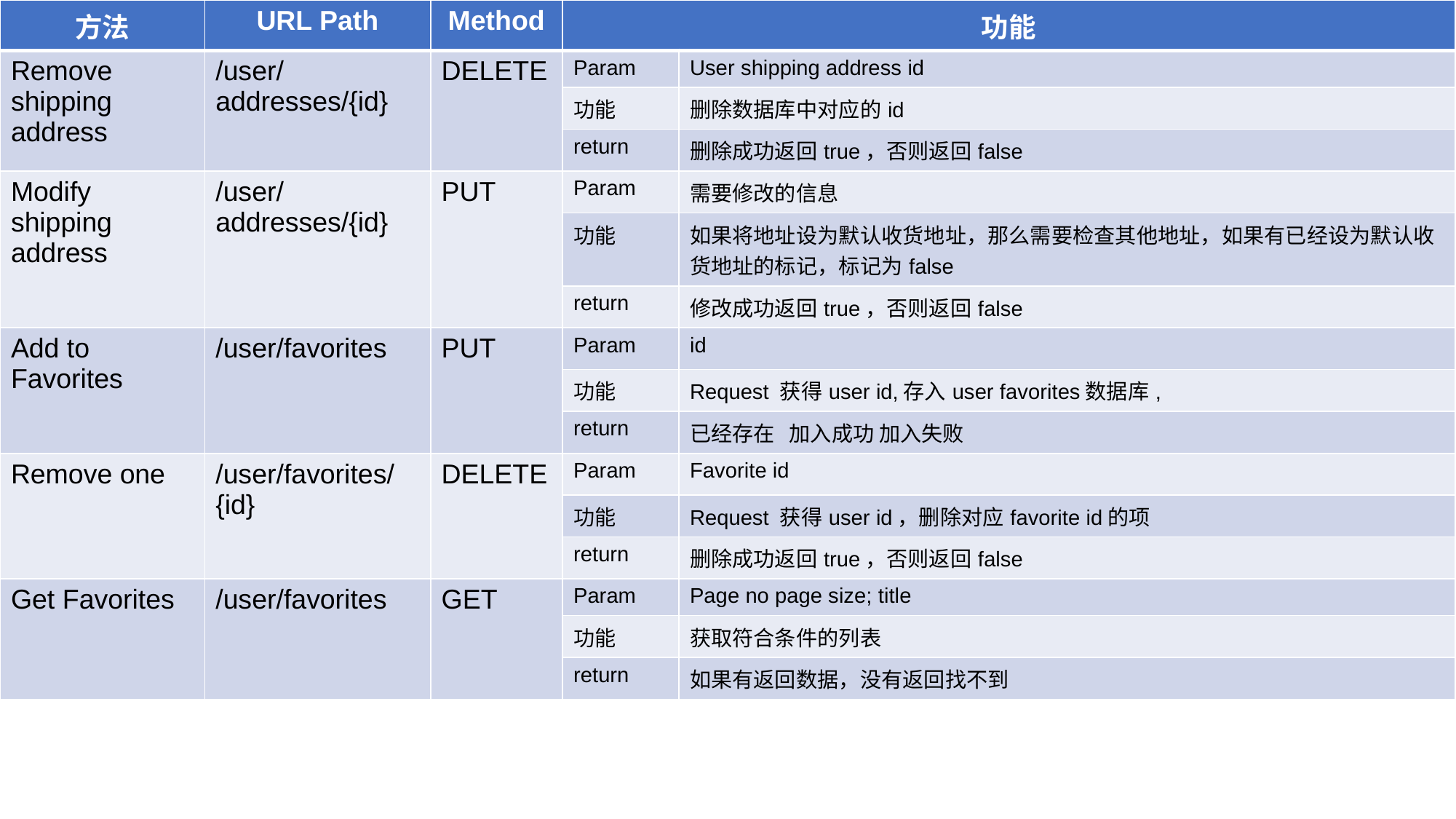

| 方法 | URL Path | Method | 功能 |  |
| --- | --- | --- | --- | --- |
| Remove shipping address | /user/addresses/{id} | DELETE | Param | User shipping address id |
|  |  |  | 功能 | 删除数据库中对应的id |
|  |  |  | return | 删除成功返回true，否则返回false |
| Modify shipping address | /user/addresses/{id} | PUT | Param | 需要修改的信息 |
|  |  |  | 功能 | 如果将地址设为默认收货地址，那么需要检查其他地址，如果有已经设为默认收货地址的标记，标记为false |
|  |  |  | return | 修改成功返回true，否则返回false |
| Add to Favorites | /user/favorites | PUT | Param | id |
|  |  |  | 功能 | Request 获得user id,存入user favorites数据库, |
|  |  |  | return | 已经存在 加入成功 加入失败 |
| Remove one | /user/favorites/{id} | DELETE | Param | Favorite id |
|  |  |  | 功能 | Request 获得user id，删除对应favorite id的项 |
|  |  |  | return | 删除成功返回true，否则返回false |
| Get Favorites | /user/favorites | GET | Param | Page no page size; title |
|  |  |  | 功能 | 获取符合条件的列表 |
|  |  |  | return | 如果有返回数据，没有返回找不到 |